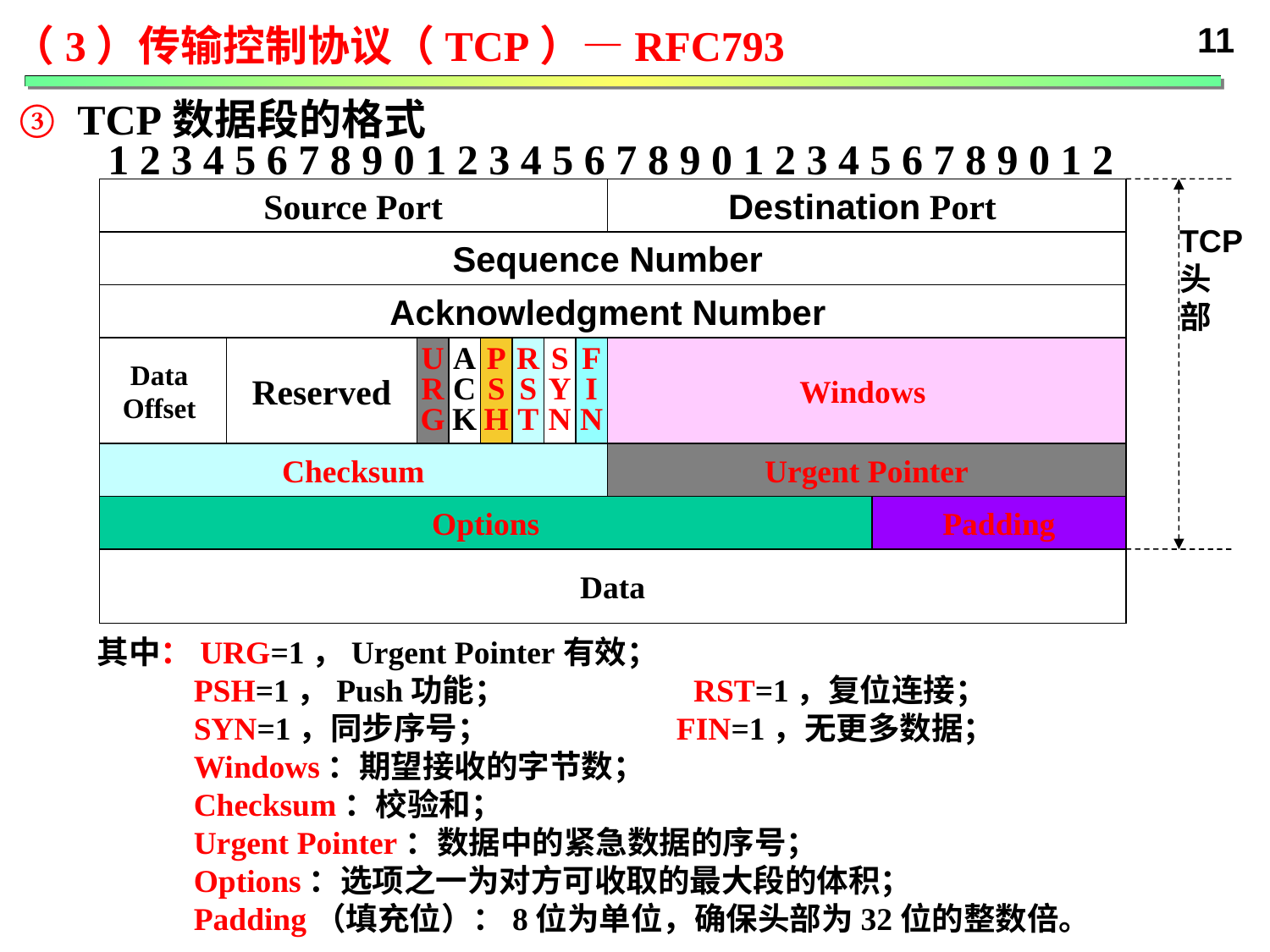

11
（3）传输控制协议（TCP）—RFC793

③  TCP数据段的格式
1 2 3 4 5 6 7 8 9 0 1 2 3 4 5 6 7 8 9 0 1 2 3 4 5 6 7 8 9 0 1 2
Source Port
Destination Port

Sequence Number
Acknowledgment Number
Data
Offset
Reserved
U
R
G
A
C
K
P
S
H
R
S
T
S
Y
N
F
I
N
Windows
Checksum
Urgent Pointer
Options
Padding
Data

TCP
头
部
其中：URG=1，Urgent Pointer有效；
            PSH=1，Push功能；                         RST=1，复位连接；
            SYN=1，同步序号；                         FIN=1，无更多数据；
            Windows：期望接收的字节数；
            Checksum：校验和；
            Urgent Pointer：数据中的紧急数据的序号；
            Options：选项之一为对方可收取的最大段的体积；
            Padding（填充位）：8位为单位，确保头部为32位的整数倍。